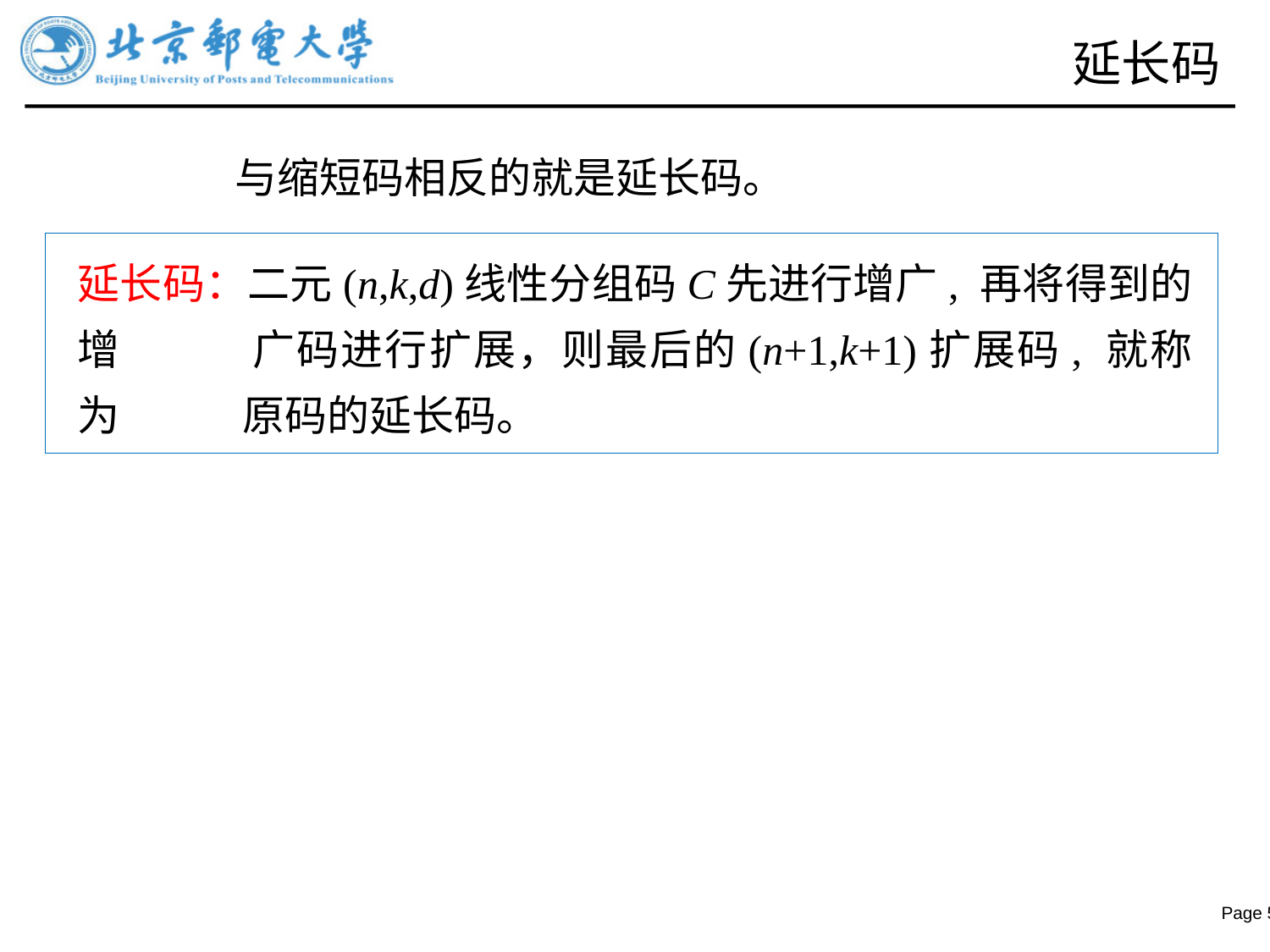

# 延长码
与缩短码相反的就是延长码。

延长码：二元(n,k,d)线性分组码C先进行增广, 再将得到的增	    广码进行扩展，则最后的(n+1,k+1)扩展码, 就称为	    原码的延长码。